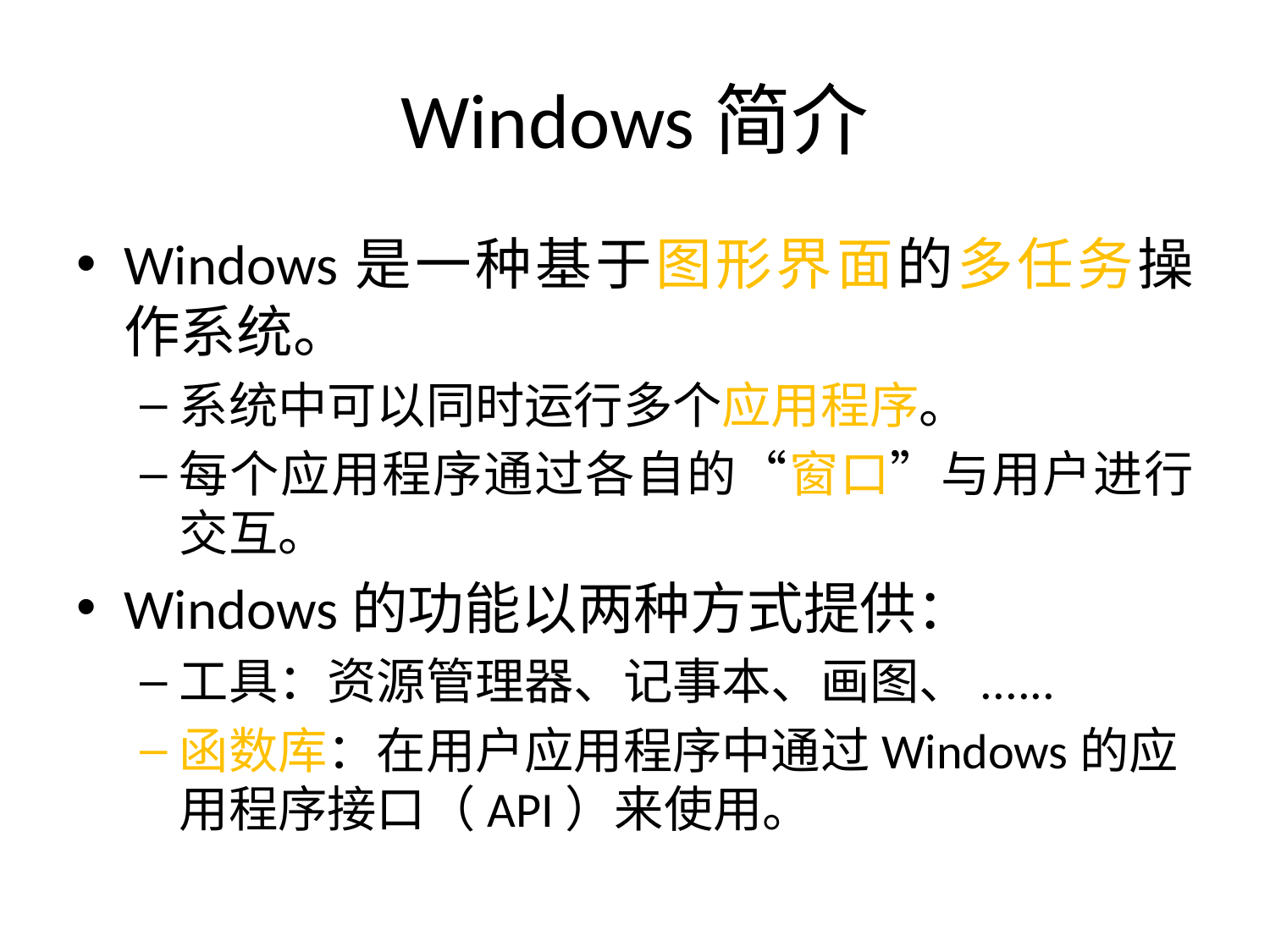

# Windows简介
Windows是一种基于图形界面的多任务操作系统。
系统中可以同时运行多个应用程序。
每个应用程序通过各自的“窗口”与用户进行交互。
Windows的功能以两种方式提供：
工具：资源管理器、记事本、画图、......
函数库：在用户应用程序中通过Windows的应用程序接口（API）来使用。